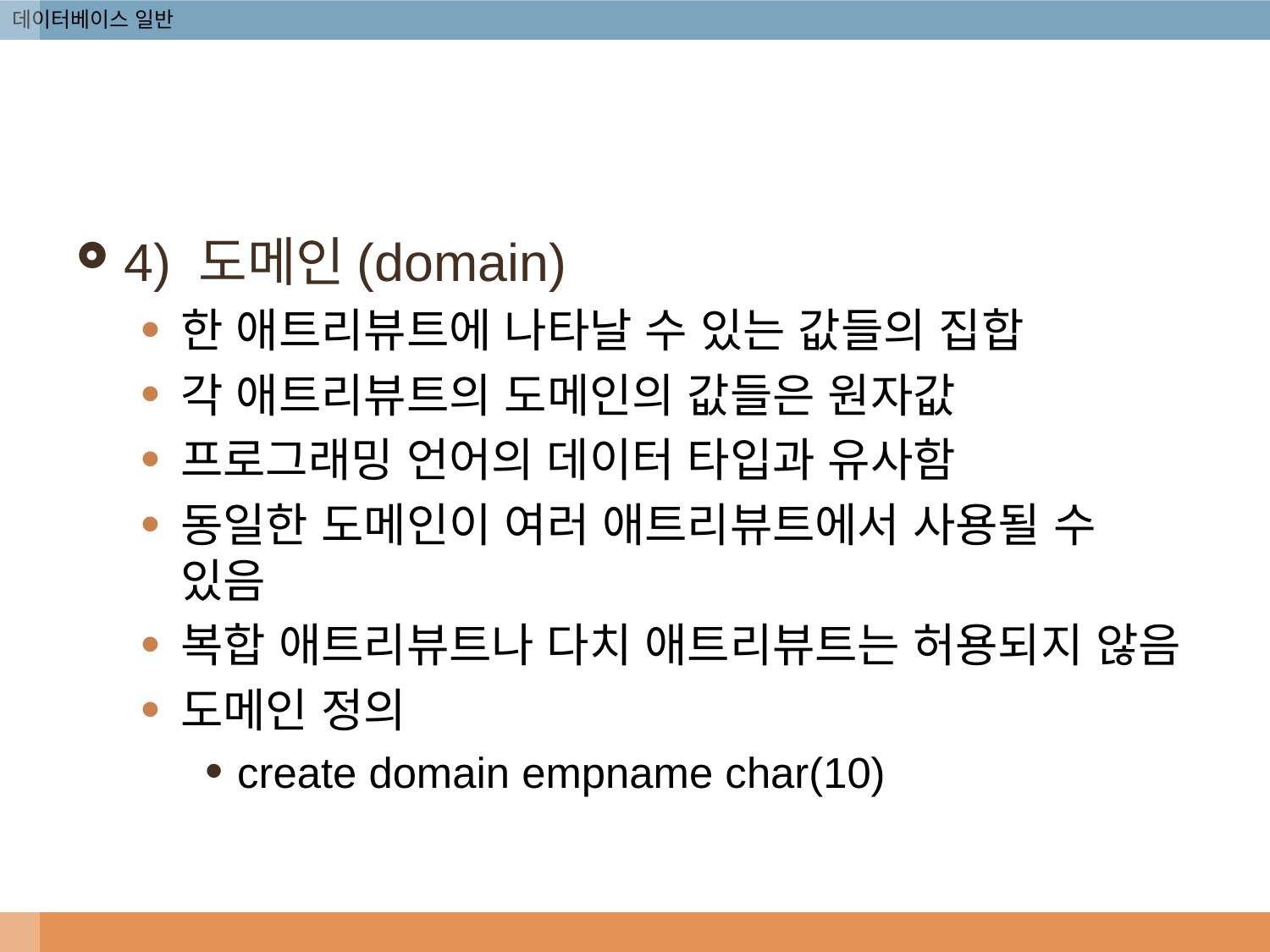

#
4) 도메인(domain)
한 애트리뷰트에 나타날 수 있는 값들의 집합
각 애트리뷰트의 도메인의 값들은 원자값
프로그래밍 언어의 데이터 타입과 유사함
동일한 도메인이 여러 애트리뷰트에서 사용될 수 있음
복합 애트리뷰트나 다치 애트리뷰트는 허용되지 않음
도메인 정의
create domain empname char(10)